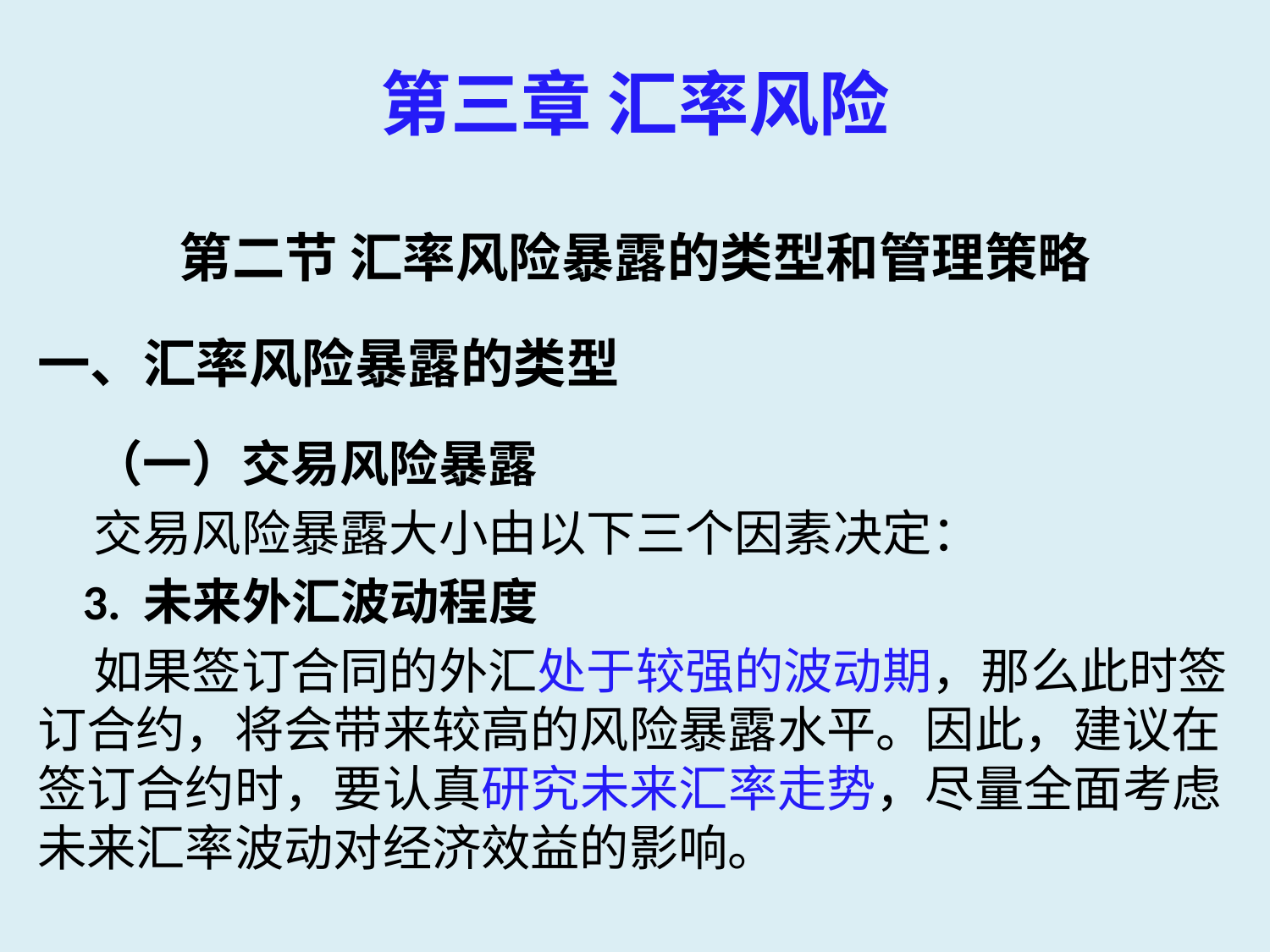

# 第三章 汇率风险
第二节 汇率风险暴露的类型和管理策略
一、汇率风险暴露的类型
    （一）交易风险暴露
    交易风险暴露大小由以下三个因素决定：
    3. 未来外汇波动程度
    如果签订合同的外汇处于较强的波动期，那么此时签订合约，将会带来较高的风险暴露水平。因此，建议在签订合约时，要认真研究未来汇率走势，尽量全面考虑未来汇率波动对经济效益的影响。